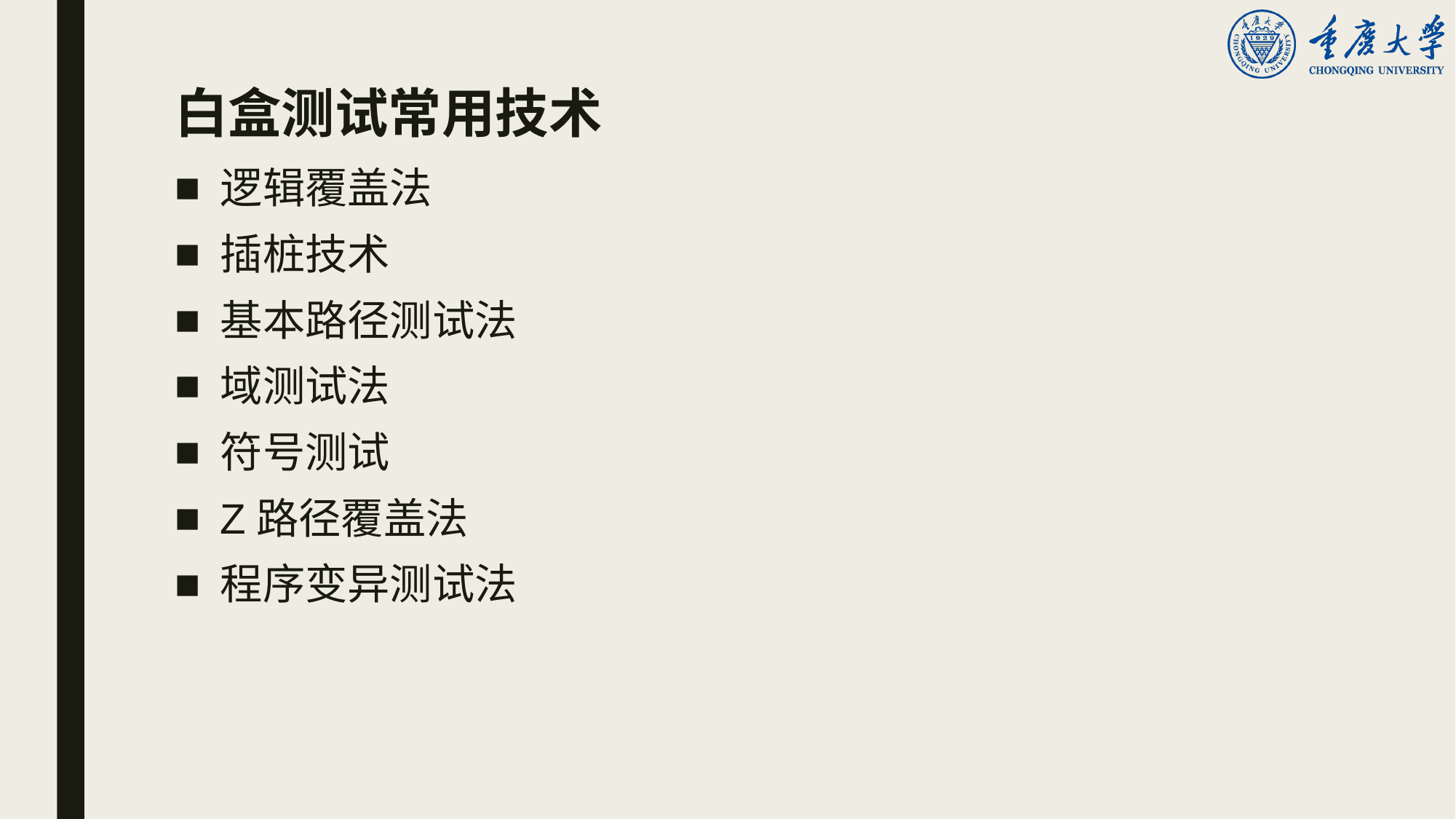

# 白盒测试常用技术
逻辑覆盖法
插桩技术
基本路径测试法
域测试法
符号测试
Z路径覆盖法
程序变异测试法